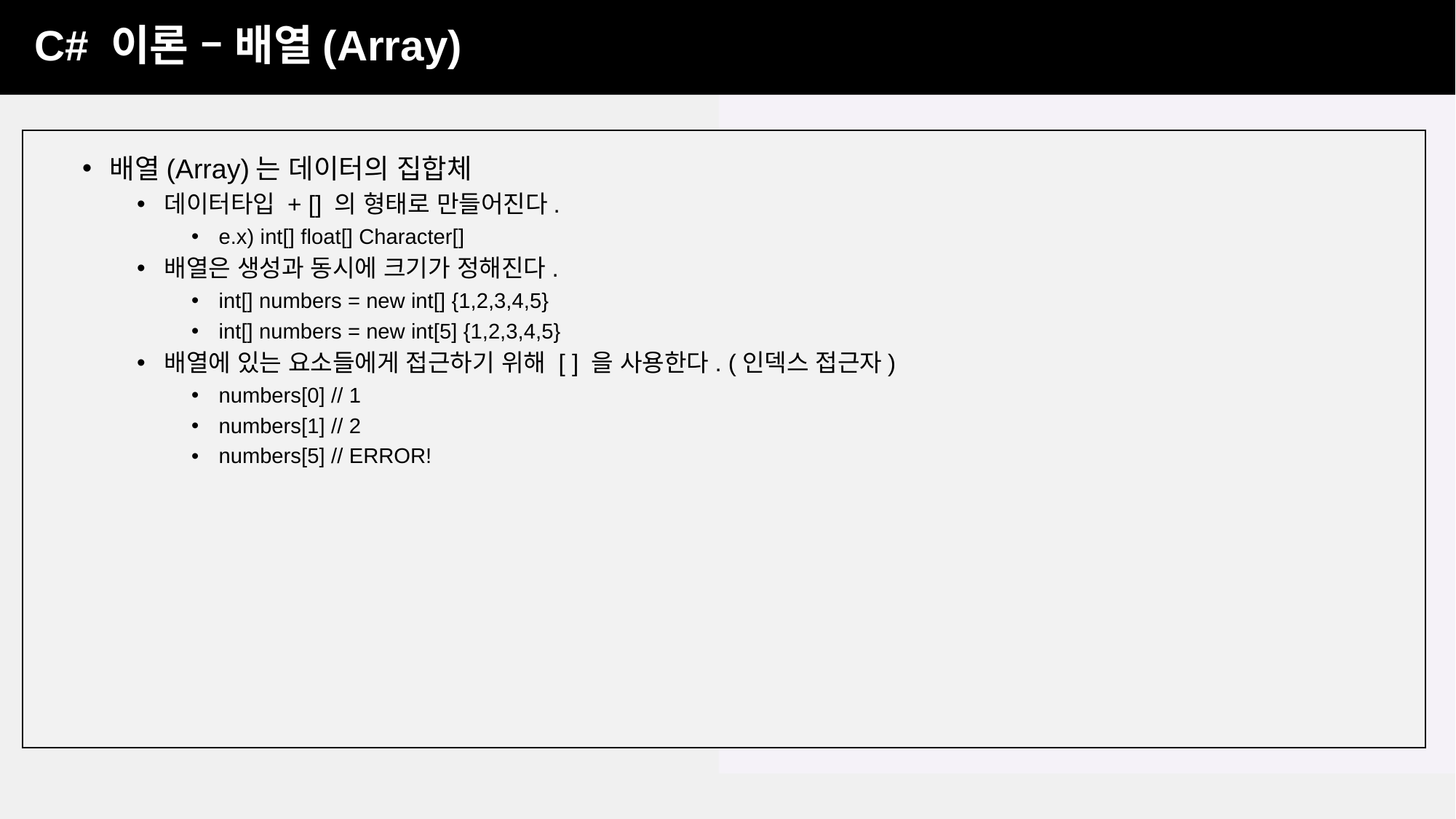

C# 이론 – 배열(Array)
배열(Array)는 데이터의 집합체
데이터타입 + [] 의 형태로 만들어진다.
e.x) int[] float[] Character[]
배열은 생성과 동시에 크기가 정해진다.
int[] numbers = new int[] {1,2,3,4,5}
int[] numbers = new int[5] {1,2,3,4,5}
배열에 있는 요소들에게 접근하기 위해 [ ] 을 사용한다. (인덱스 접근자)
numbers[0] // 1
numbers[1] // 2
numbers[5] // ERROR!